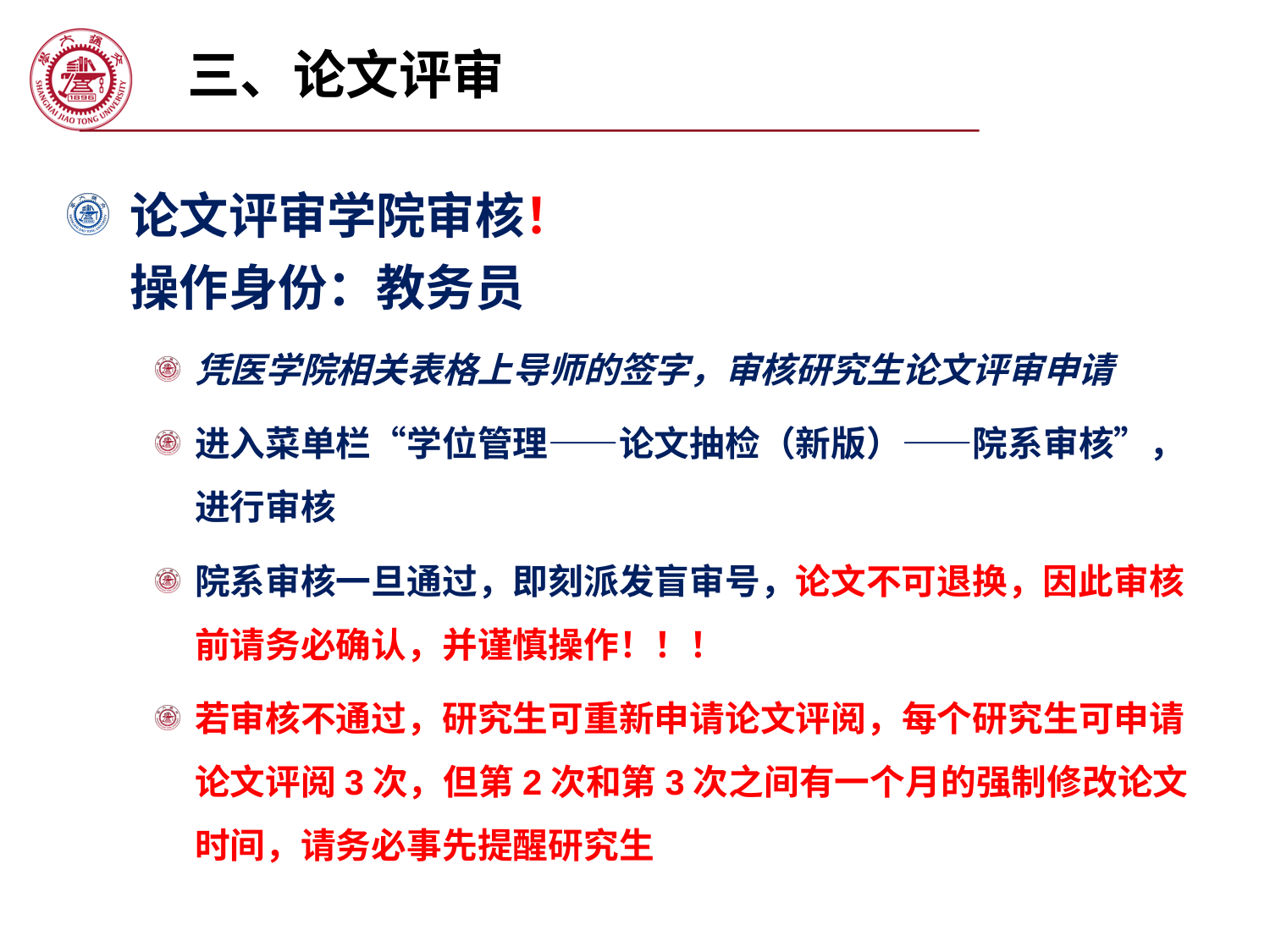

三、论文评审
论文评审学院审核！
	操作身份：教务员
凭医学院相关表格上导师的签字，审核研究生论文评审申请
进入菜单栏“学位管理——论文抽检（新版）——院系审核”，进行审核
院系审核一旦通过，即刻派发盲审号，论文不可退换，因此审核前请务必确认，并谨慎操作！！！
若审核不通过，研究生可重新申请论文评阅，每个研究生可申请论文评阅3次，但第2次和第3次之间有一个月的强制修改论文时间，请务必事先提醒研究生